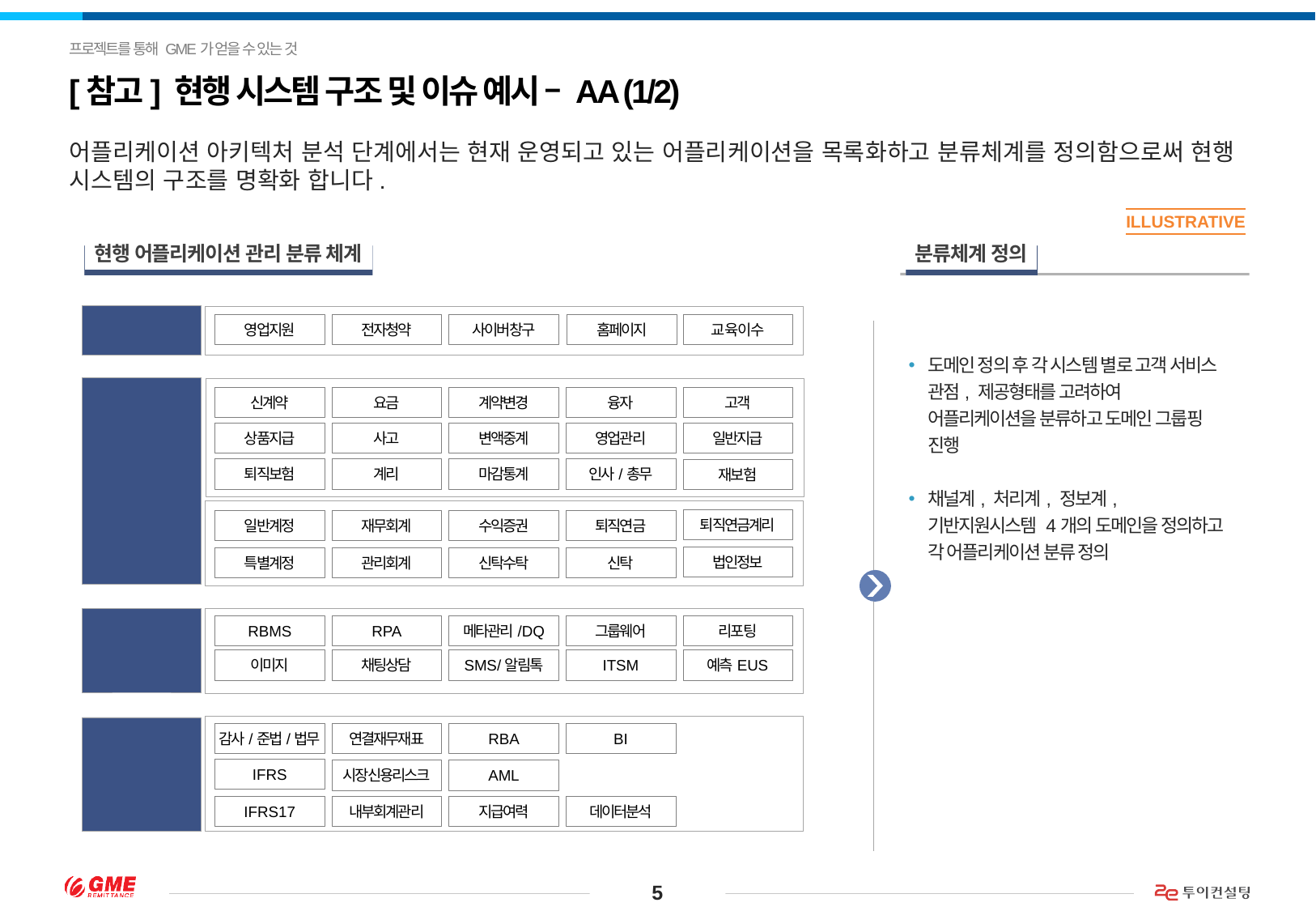

프로젝트를 통해 GME가 얻을 수 있는 것
# [참고] 현행 시스템 구조 및 이슈 예시 – AA (1/2)
어플리케이션 아키텍처 분석 단계에서는 현재 운영되고 있는 어플리케이션을 목록화하고 분류체계를 정의함으로써 현행 시스템의 구조를 명확화 합니다.
ILLUSTRATIVE
현행 어플리케이션 관리 분류 체계
분류체계 정의

채널계
홈페이지
영업지원
전자청약
사이버창구
교육이수

신계약
요금
계약변경
융자
고객
상품지급
사고
변액중계
영업관리
일반지급
퇴직보험
계리
마감통계
인사/총무
재보험
보험
처리계

퇴직연금계리
일반계정
재무회계
수익증권
퇴직연금
법인정보
특별계정
관리회계
신탁수탁
신탁

RBMS
RPA
메타관리/DQ
그룹웨어
리포팅
이미지
채팅상담
SMS/알림톡
ITSM
예측EUS
기반 지원
시스템

정보계
감사/준법/법무
연결재무재표
RBA
BI
IFRS
시장신용리스크
AML
IFRS17
내부회계관리
지급여력
데이터분석

도메인 정의 후 각 시스템 별로 고객 서비스 관점, 제공형태를 고려하여 어플리케이션을 분류하고 도메인 그룹핑 진행

채널계, 처리계, 정보계, 기반지원시스템 4개의 도메인을 정의하고 각 어플리케이션 분류 정의